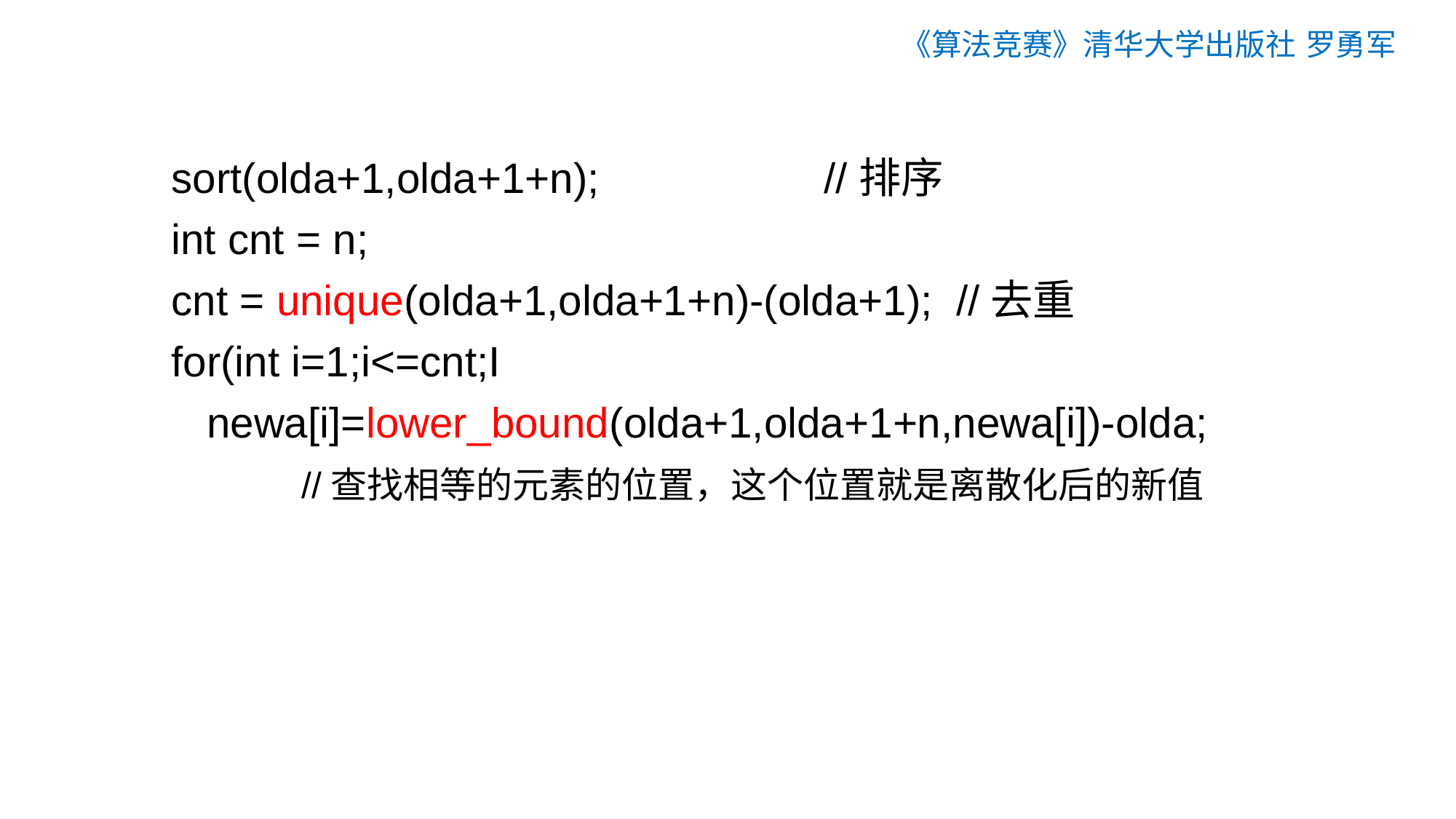

《算法竞赛》清华大学出版社 罗勇军
sort(olda+1,olda+1+n);                   //排序
int cnt = n;
cnt = unique(olda+1,olda+1+n)-(olda+1);  //去重
for(int i=1;i<=cnt;I
   newa[i]=lower_bound(olda+1,olda+1+n,newa[i])-olda;
           //查找相等的元素的位置，这个位置就是离散化后的新值